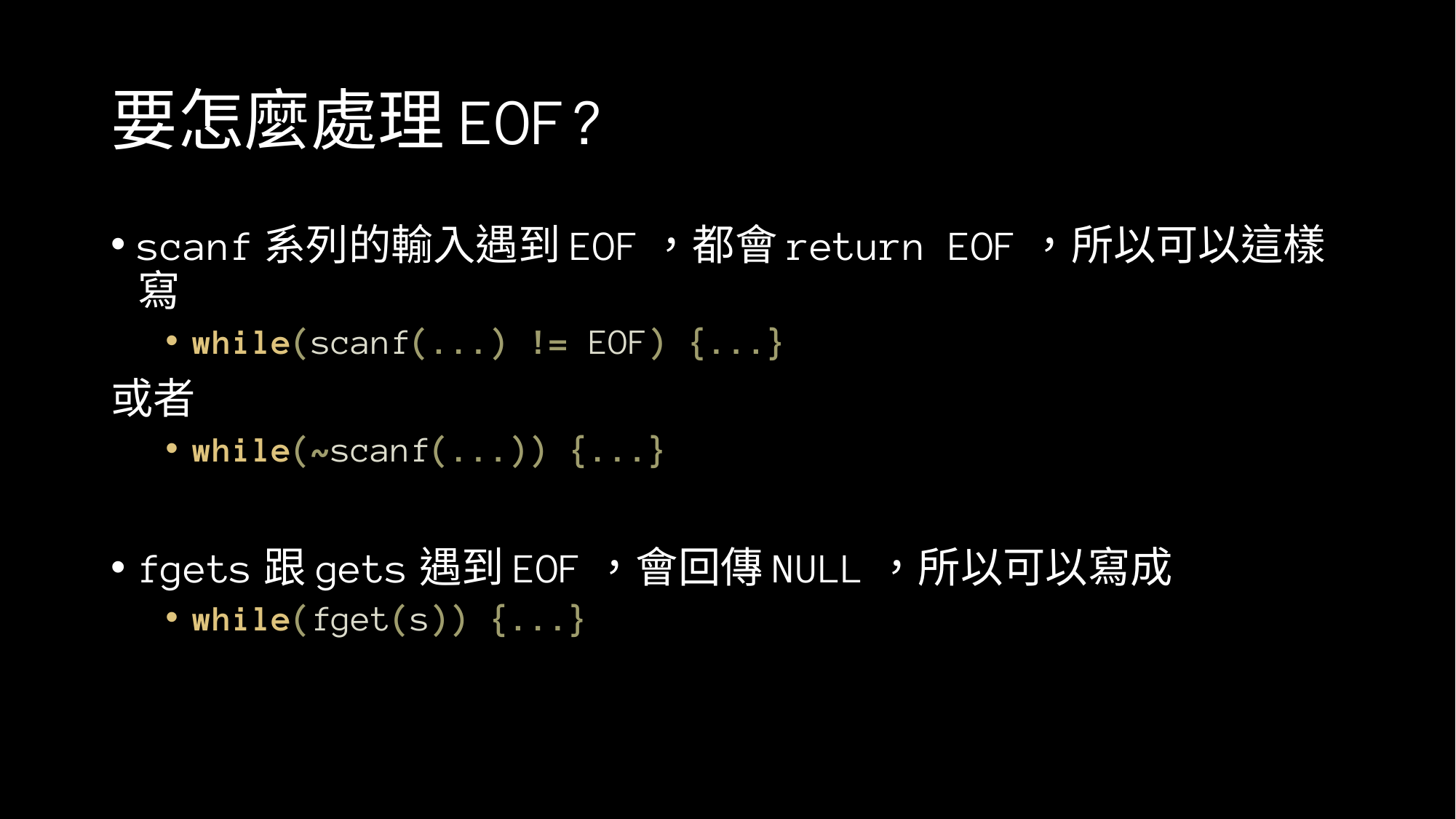

# 要怎麼處理EOF?
scanf系列的輸入遇到EOF，都會return EOF，所以可以這樣寫
while(scanf(...) != EOF) {...}
或者
while(~scanf(...)) {...}

fgets跟gets遇到EOF，會回傳NULL，所以可以寫成
while(fget(s)) {...}